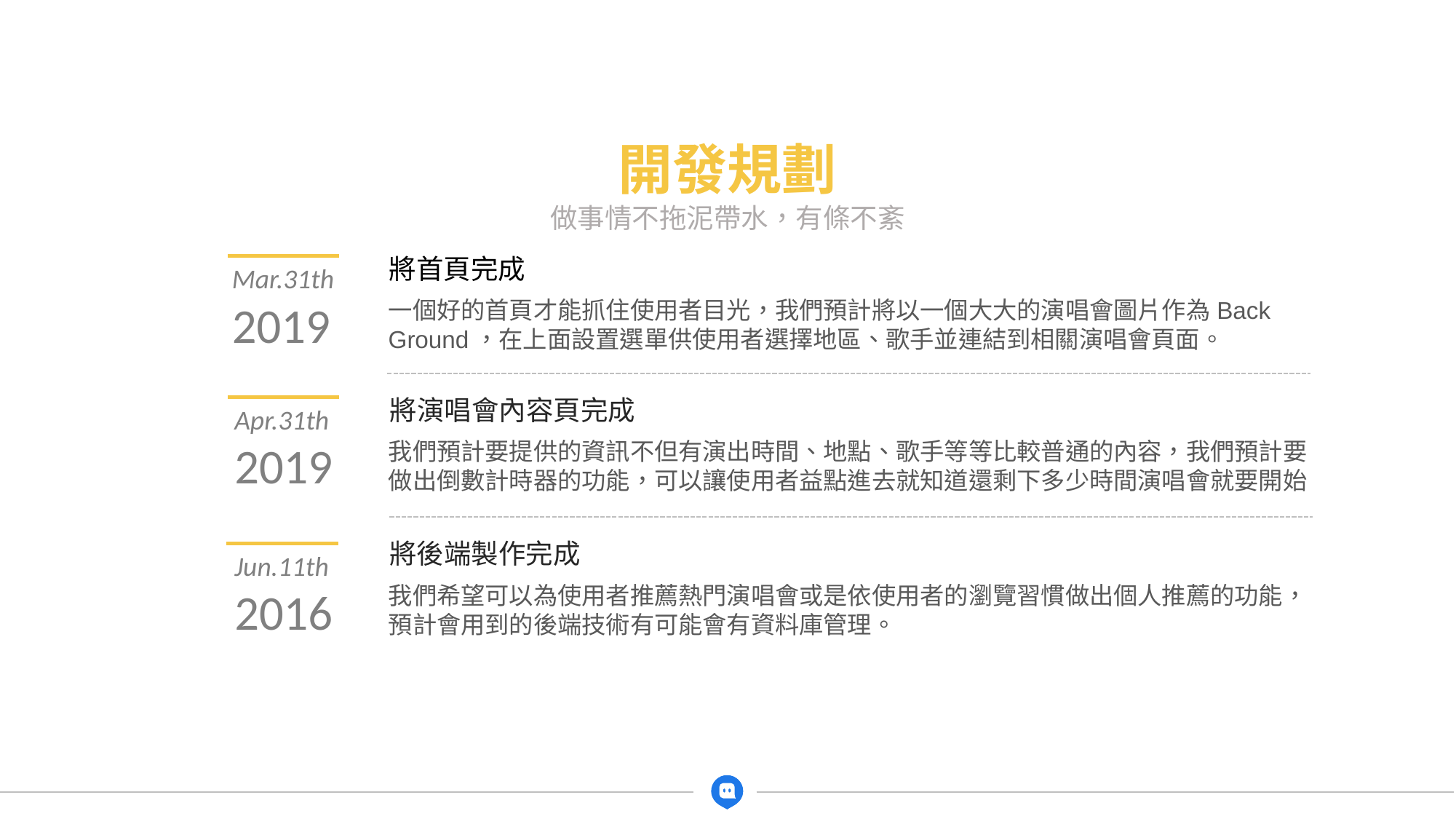

開發規劃
做事情不拖泥帶水，有條不紊
將首頁完成
Mar.31th
2019
一個好的首頁才能抓住使用者目光，我們預計將以一個大大的演唱會圖片作為Back Ground，在上面設置選單供使用者選擇地區、歌手並連結到相關演唱會頁面。
將演唱會內容頁完成
Apr.31th
2019
我們預計要提供的資訊不但有演出時間、地點、歌手等等比較普通的內容，我們預計要做出倒數計時器的功能，可以讓使用者益點進去就知道還剩下多少時間演唱會就要開始
將後端製作完成
Jun.11th
2016
我們希望可以為使用者推薦熱門演唱會或是依使用者的瀏覽習慣做出個人推薦的功能，預計會用到的後端技術有可能會有資料庫管理。